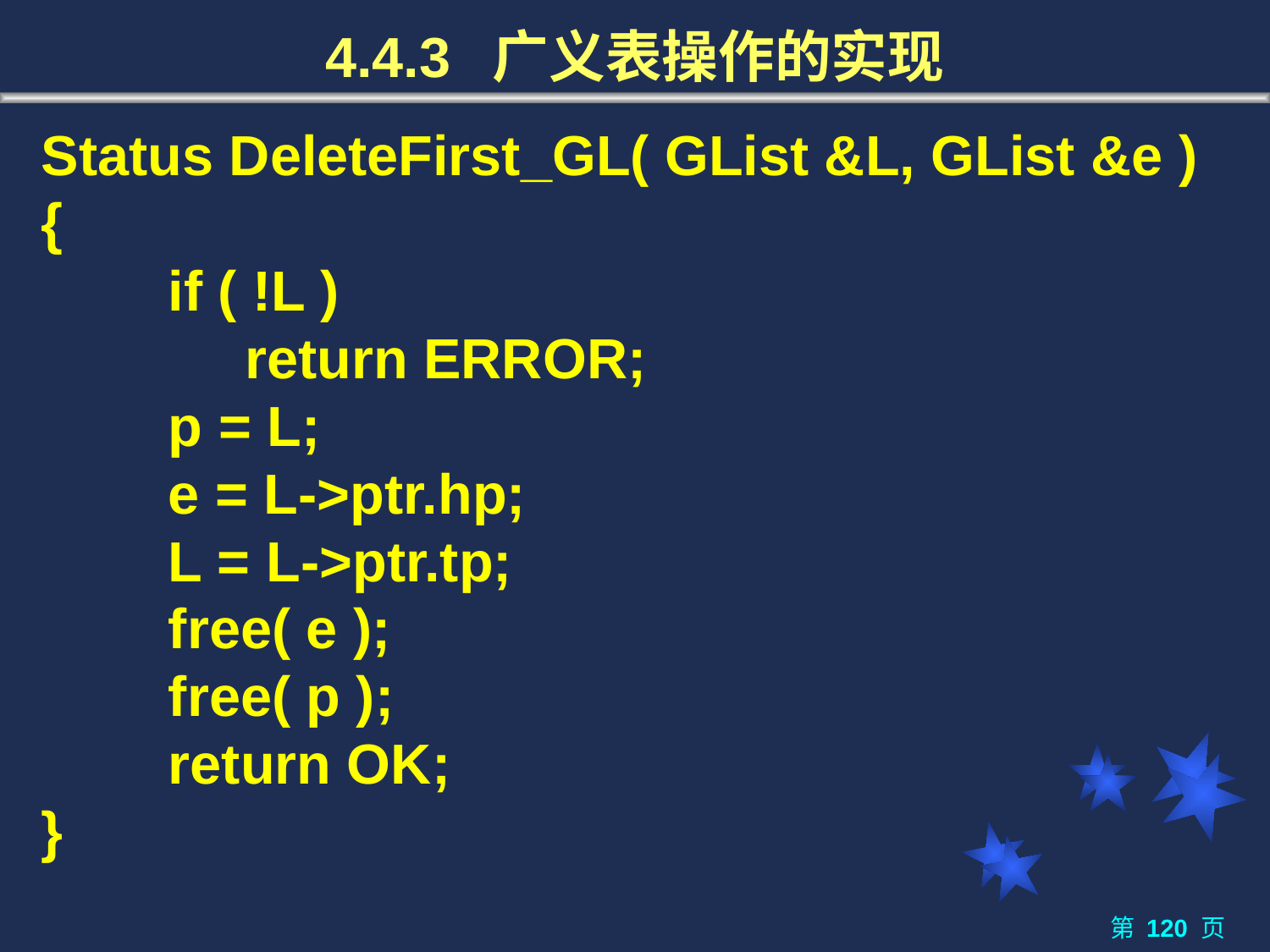

4.4.3  广义表操作的实现
Status DeleteFirst_GL( GList &L, GList &e )
{
	if ( !L )
             return ERROR;
	p = L;
	e = L->ptr.hp;
	L = L->ptr.tp;
	free( e );
	free( p );
	return OK;
}
第 120 页